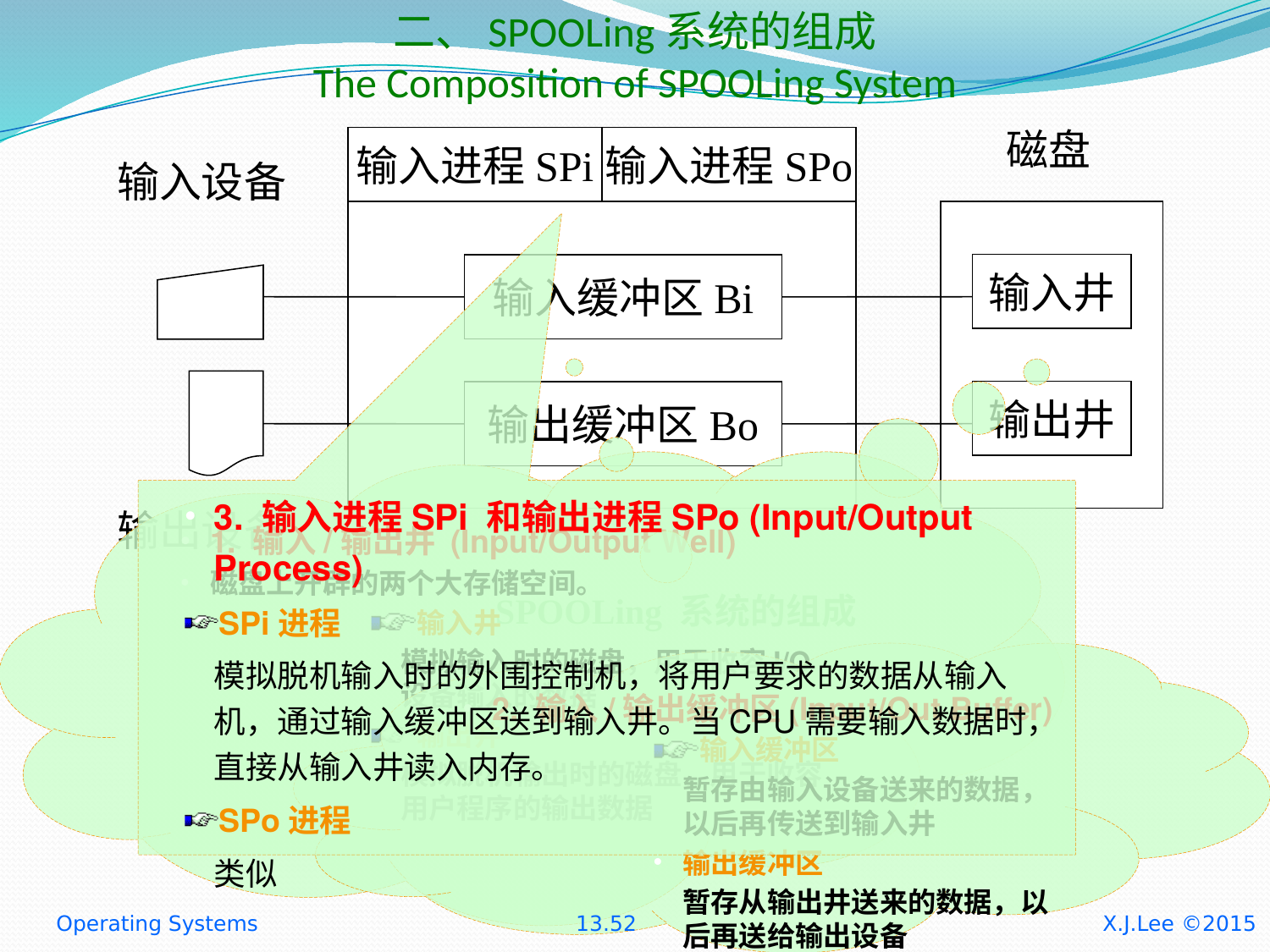

# 二、SPOOLing系统的组成 The Composition of SPOOLing System
磁盘
输入进程SPi
输入进程SPo

输入缓冲区Bi
输出缓冲区Bo
输入设备

输入井

输出井

输出设备
SPOOLing 系统的组成
1. 输入/输出井 (Input/Output Well)
磁盘上开辟的两个大存储空间。
输入井
模拟输入时的磁盘，用于收容I/O设备输入的数据
输出井
模拟脱机输出时的磁盘，用于收容用户程序的输出数据
3. 输入进程SPi 和输出进程SPo (Input/Output Process)
SPi进程
模拟脱机输入时的外围控制机，将用户要求的数据从输入机，通过输入缓冲区送到输入井。当CPU需要输入数据时，直接从输入井读入内存。
SPo进程
类似

2. 输入/输出缓冲区(Input/Out Buffer)
输入缓冲区
暂存由输入设备送来的数据，以后再传送到输入井
输出缓冲区
暂存从输出井送来的数据，以后再送给输出设备
Operating Systems
13.52
X.J.Lee ©2015